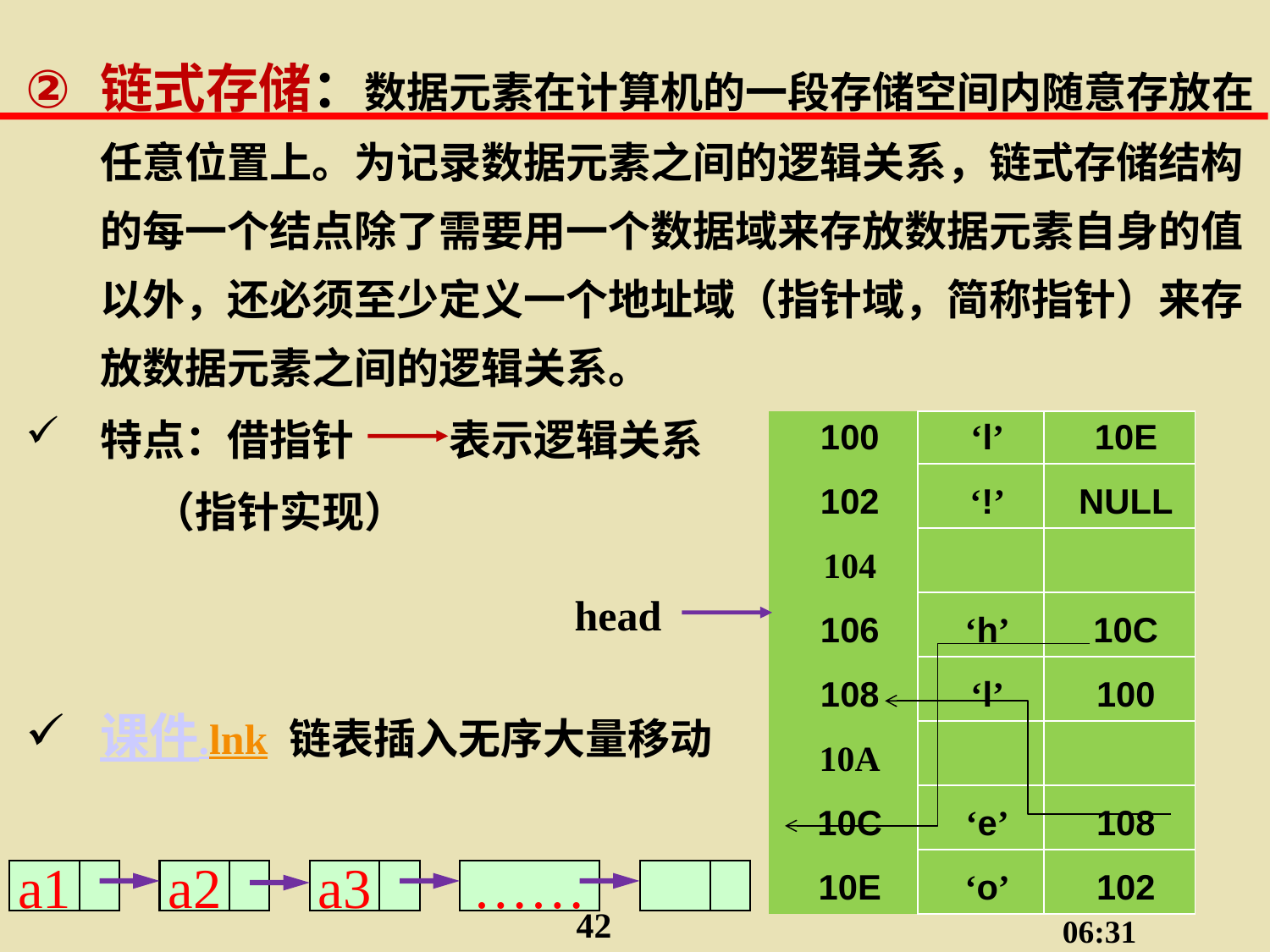

链式存储：数据元素在计算机的一段存储空间内随意存放在任意位置上。为记录数据元素之间的逻辑关系，链式存储结构的每一个结点除了需要用一个数据域来存放数据元素自身的值以外，还必须至少定义一个地址域（指针域，简称指针）来存放数据元素之间的逻辑关系。
特点：借指针          表示逻辑关系
	（指针实现）

课件.lnk 链表插入无序大量移动

| 100 | ‘l’ | 10E |
| --- | --- | --- |
| 102 | ‘!’ | NULL |
| 104 |  |  |
| 106 | ‘h’ | 10C |
| 108 | ‘l’ | 100 |
| 10A |  |  |
| 10C | ‘e’ | 108 |
| 10E | ‘o’ | 102 |

head

a1

a2

a3

……